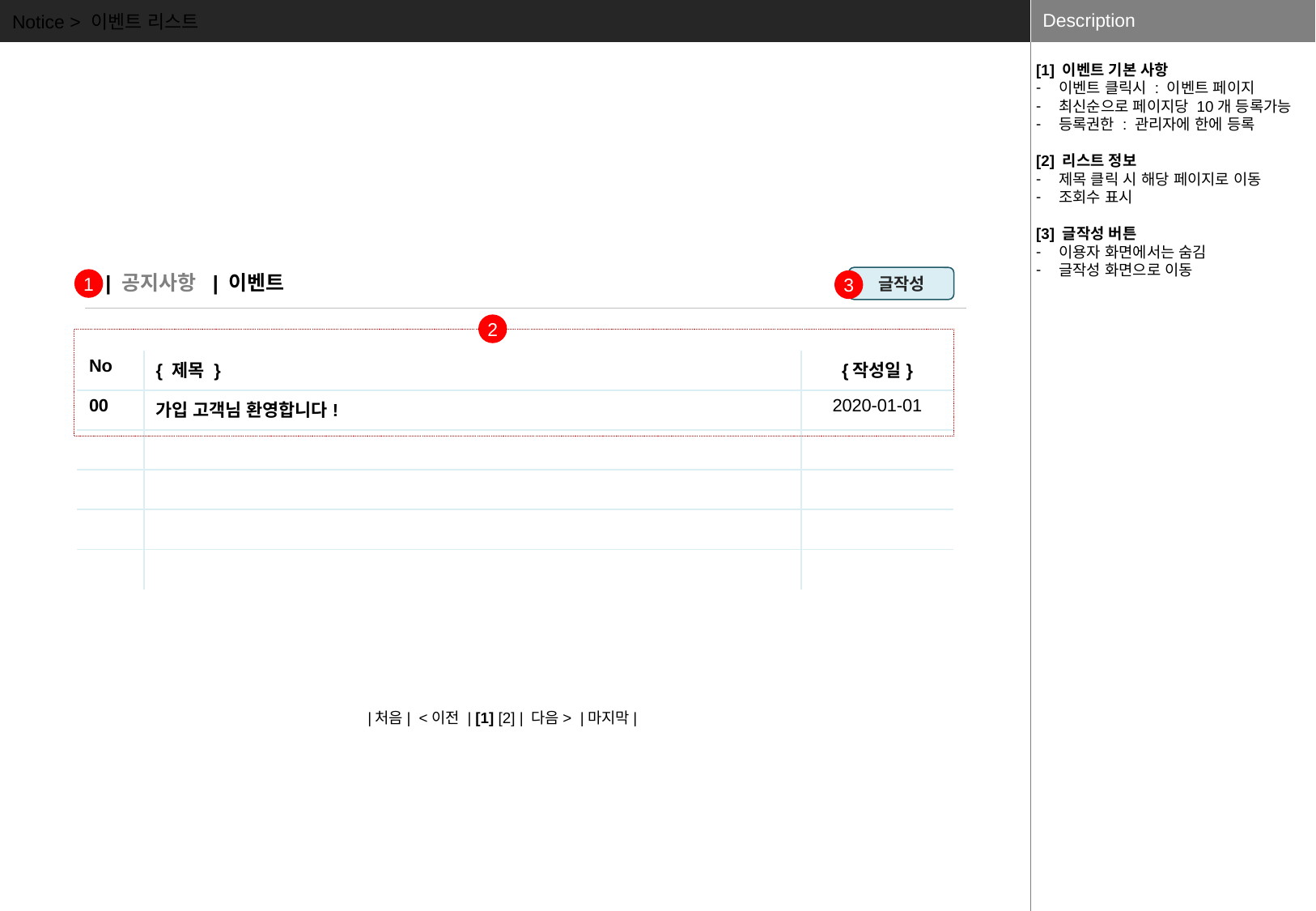

Notice > 이벤트 리스트

[1] 이벤트 기본 사항
이벤트 클릭시 : 이벤트 페이지
최신순으로 페이지당 10개 등록가능
등록권한 : 관리자에 한에 등록

[2] 리스트 정보
제목 클릭 시 해당 페이지로 이동
조회수 표시

[3] 글작성 버튼
이용자 화면에서는 숨김
글작성 화면으로 이동

| 이벤트
| 공지사항
글작성
1
3
2

| No | { 제목 } | {작성일} |
| --- | --- | --- |
| 00 | 가입 고객님 환영합니다! | 2020-01-01 |
|  |  |  |
|  |  |  |
|  |  |  |
|  |  |  |
|처음|  <이전 | [1] [2] | 다음>  |마지막|